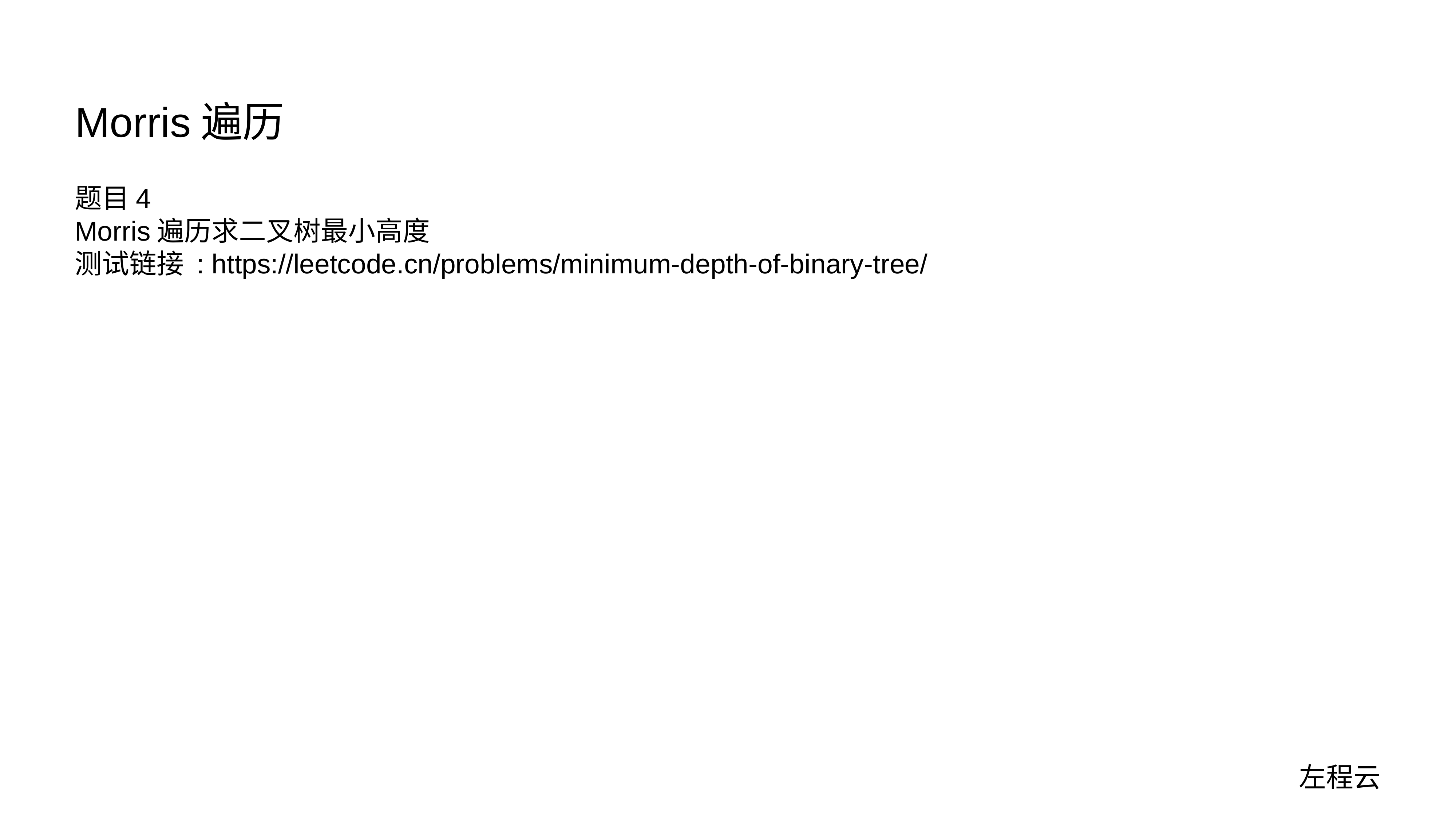

# Morris遍历
题目4
Morris遍历求二叉树最小高度
测试链接 : https://leetcode.cn/problems/minimum-depth-of-binary-tree/
左程云